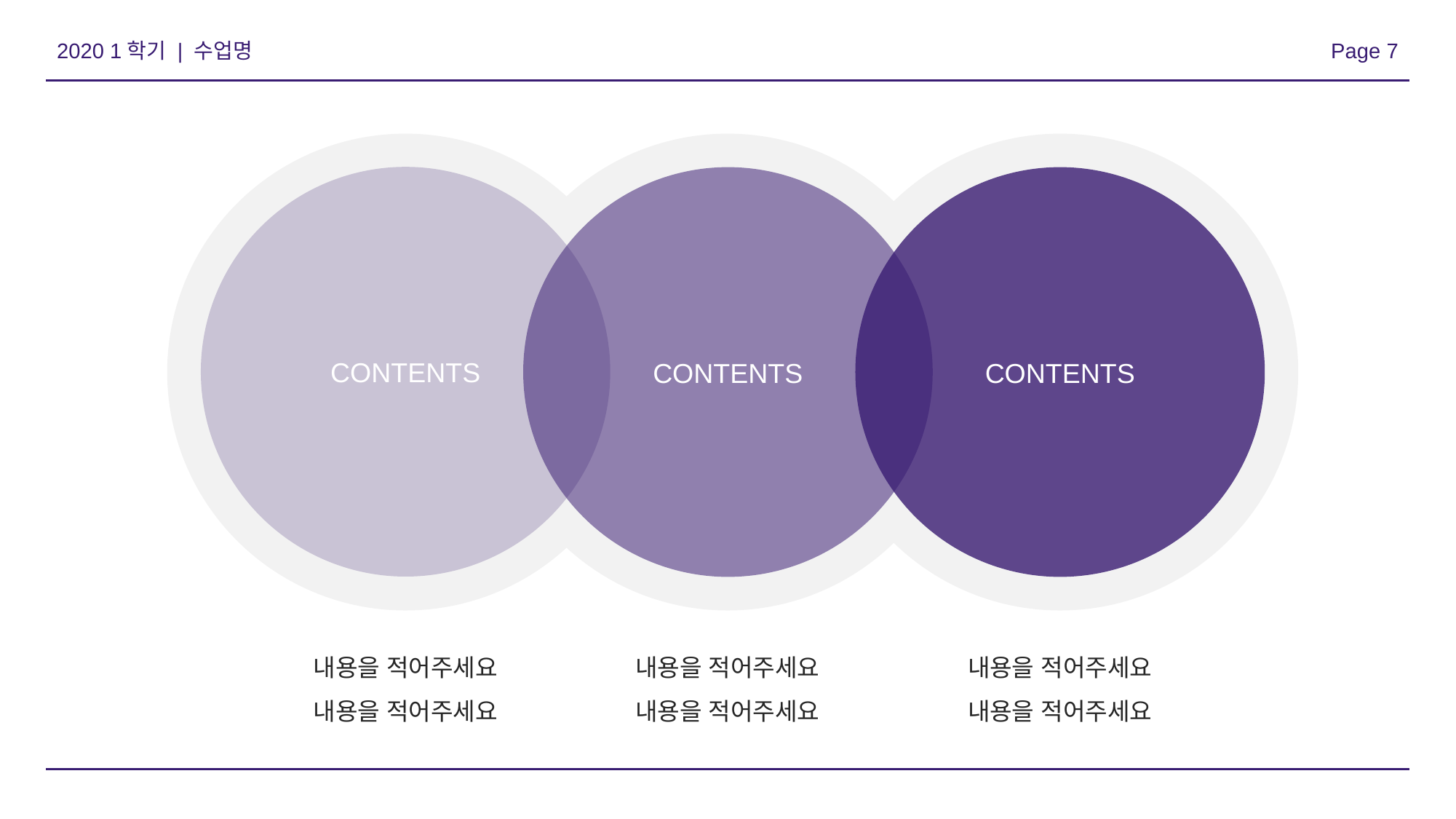

Page 7
2020 1학기 | 수업명

CONTENTS
CONTENTS
CONTENTS
내용을 적어주세요
내용을 적어주세요
내용을 적어주세요
내용을 적어주세요
내용을 적어주세요
내용을 적어주세요